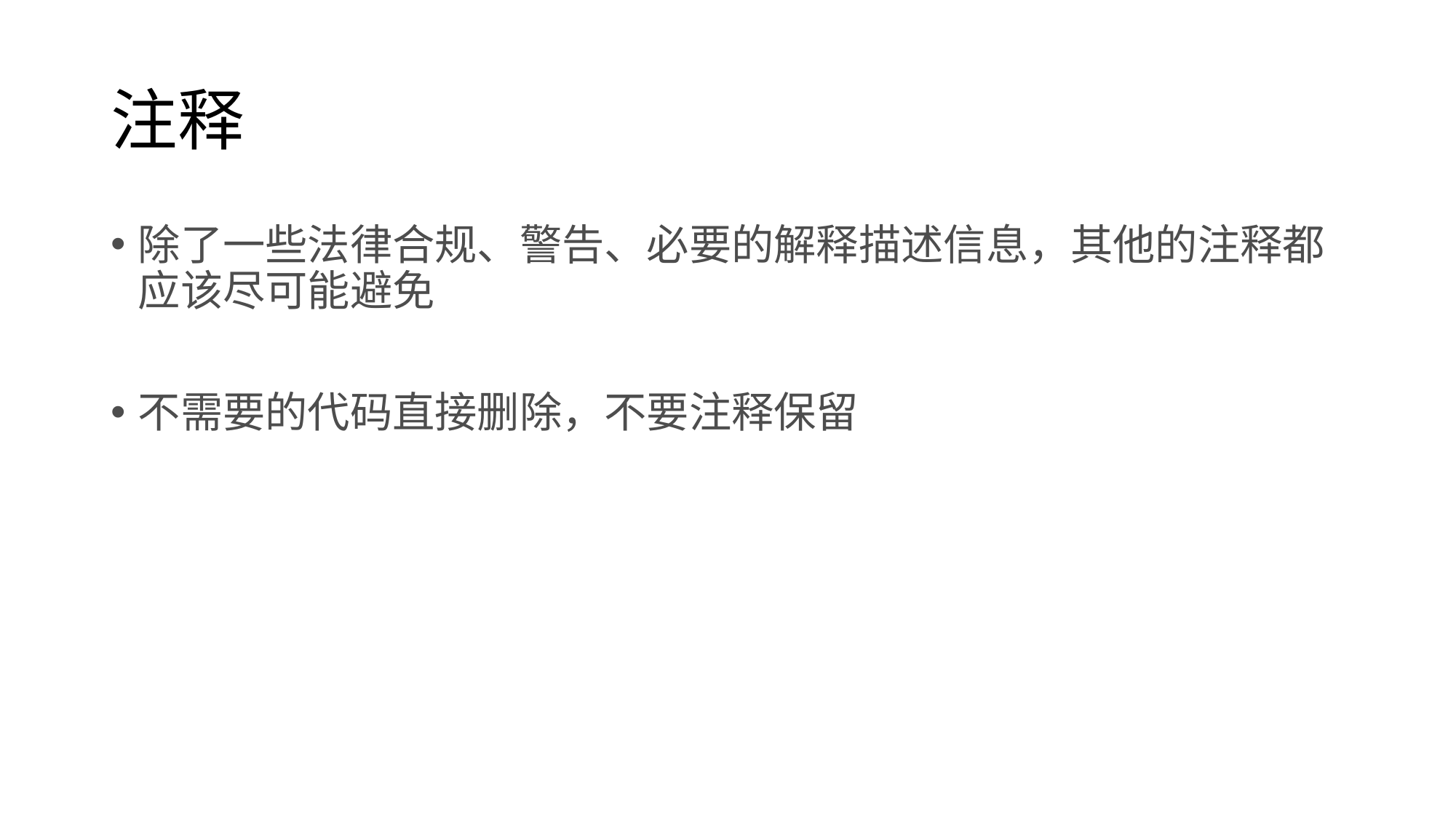

# 注释
除了一些法律合规、警告、必要的解释描述信息，其他的注释都应该尽可能避免

不需要的代码直接删除，不要注释保留